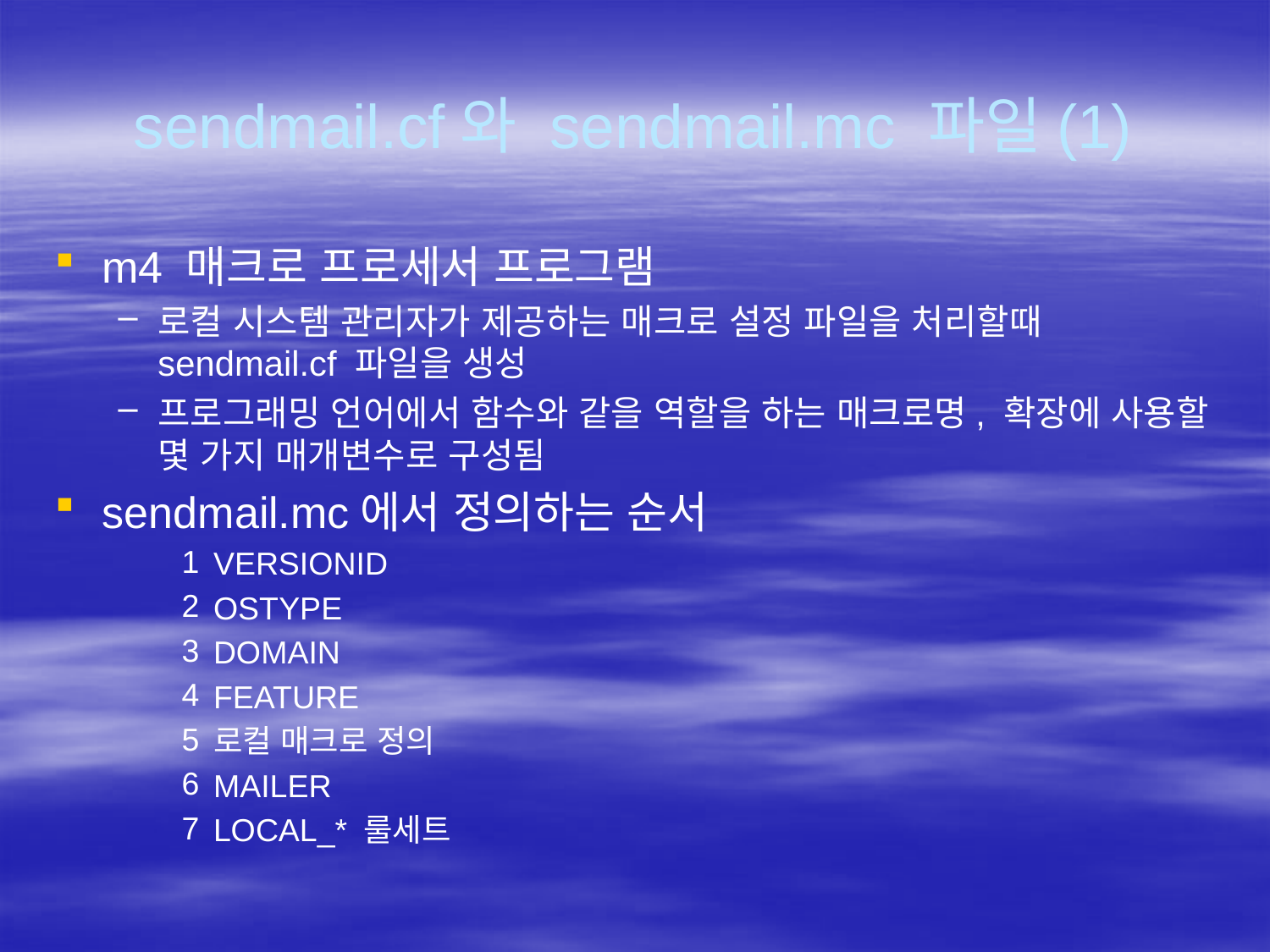

# sendmail.cf와 sendmail.mc 파일(1)
m4 매크로 프로세서 프로그램
로컬 시스템 관리자가 제공하는 매크로 설정 파일을 처리할때 sendmail.cf 파일을 생성
프로그래밍 언어에서 함수와 같을 역할을 하는 매크로명, 확장에 사용할 몇 가지 매개변수로 구성됨
sendmail.mc에서 정의하는 순서
VERSIONID
OSTYPE
DOMAIN
FEATURE
로컬 매크로 정의
MAILER
LOCAL_* 룰세트